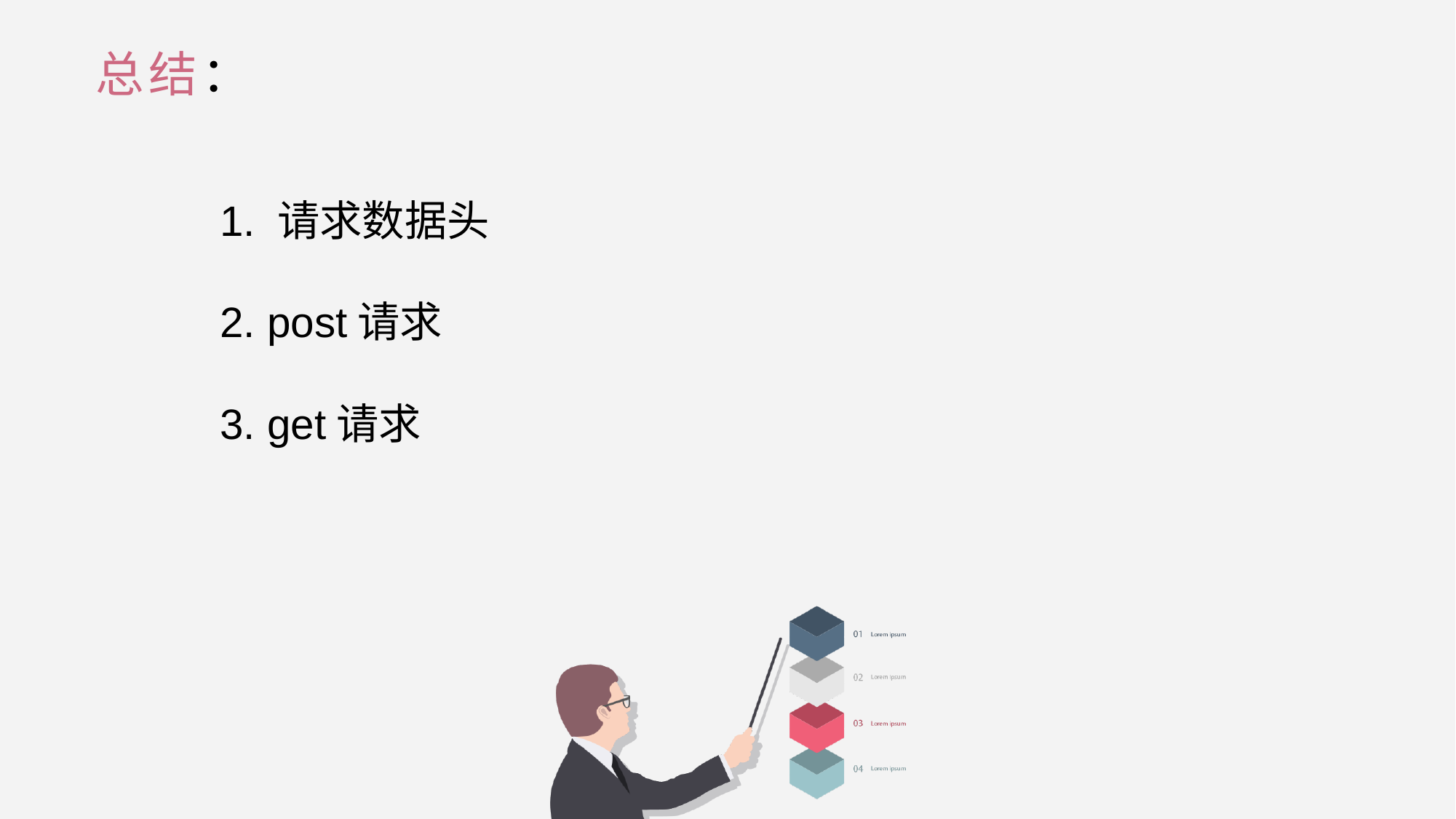

总结：
1. 请求数据头

2. post请求

3. get请求